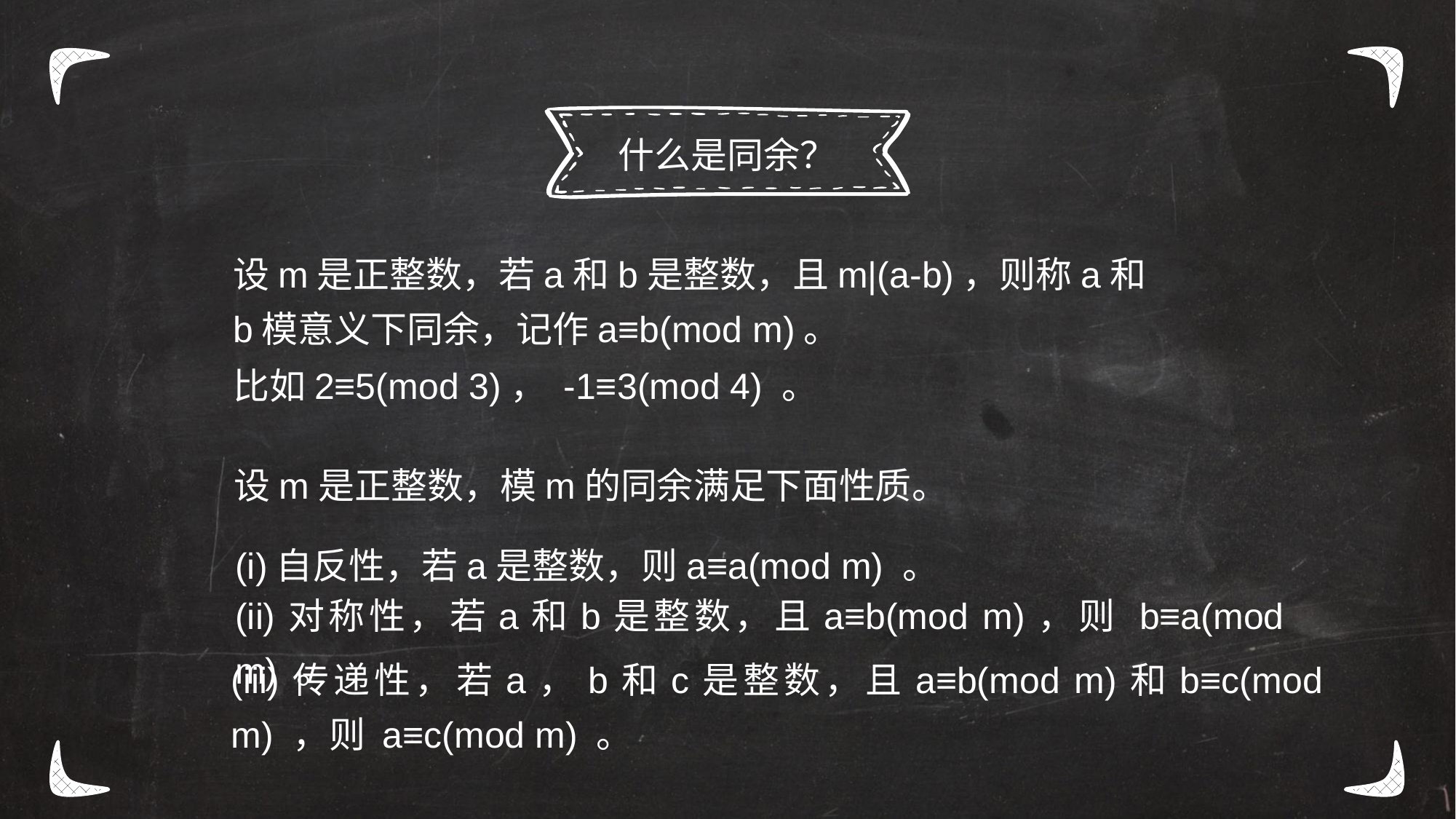

什么是同余？
设m是正整数，若a和b是整数，且m|(a-b)，则称a和b模意义下同余，记作a≡b(mod m)。
比如2≡5(mod 3)， -1≡3(mod 4) 。
设m是正整数，模m的同余满足下面性质。
(i)自反性，若a是整数，则a≡a(mod m) 。
(ii)对称性，若a和b是整数，且a≡b(mod m)，则 b≡a(mod m) 。
(iii)传递性，若a，b和c是整数，且a≡b(mod m)和b≡c(mod m) ，则 a≡c(mod m) 。